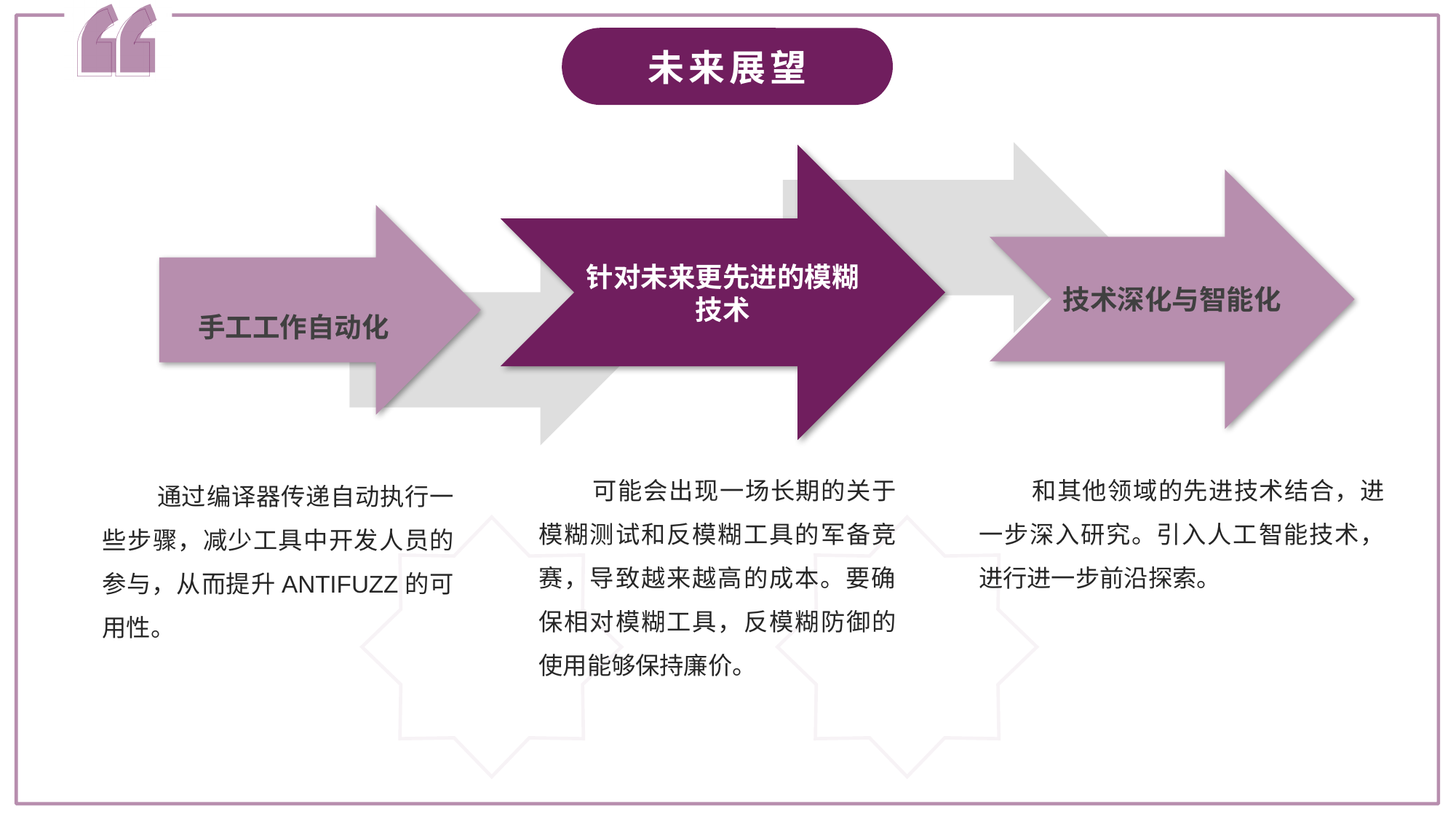

未来展望

针对未来更先进的模糊技术
技术深化与智能化

手工工作自动化

       可能会出现一场长期的关于模糊测试和反模糊工具的军备竞赛，导致越来越高的成本。要确保相对模糊工具，反模糊防御的使用能够保持廉价。
       和其他领域的先进技术结合，进一步深入研究。引入人工智能技术，进行进一步前沿探索。
        通过编译器传递自动执行一些步骤，减少工具中开发人员的参与，从而提升ANTIFUZZ的可用性。